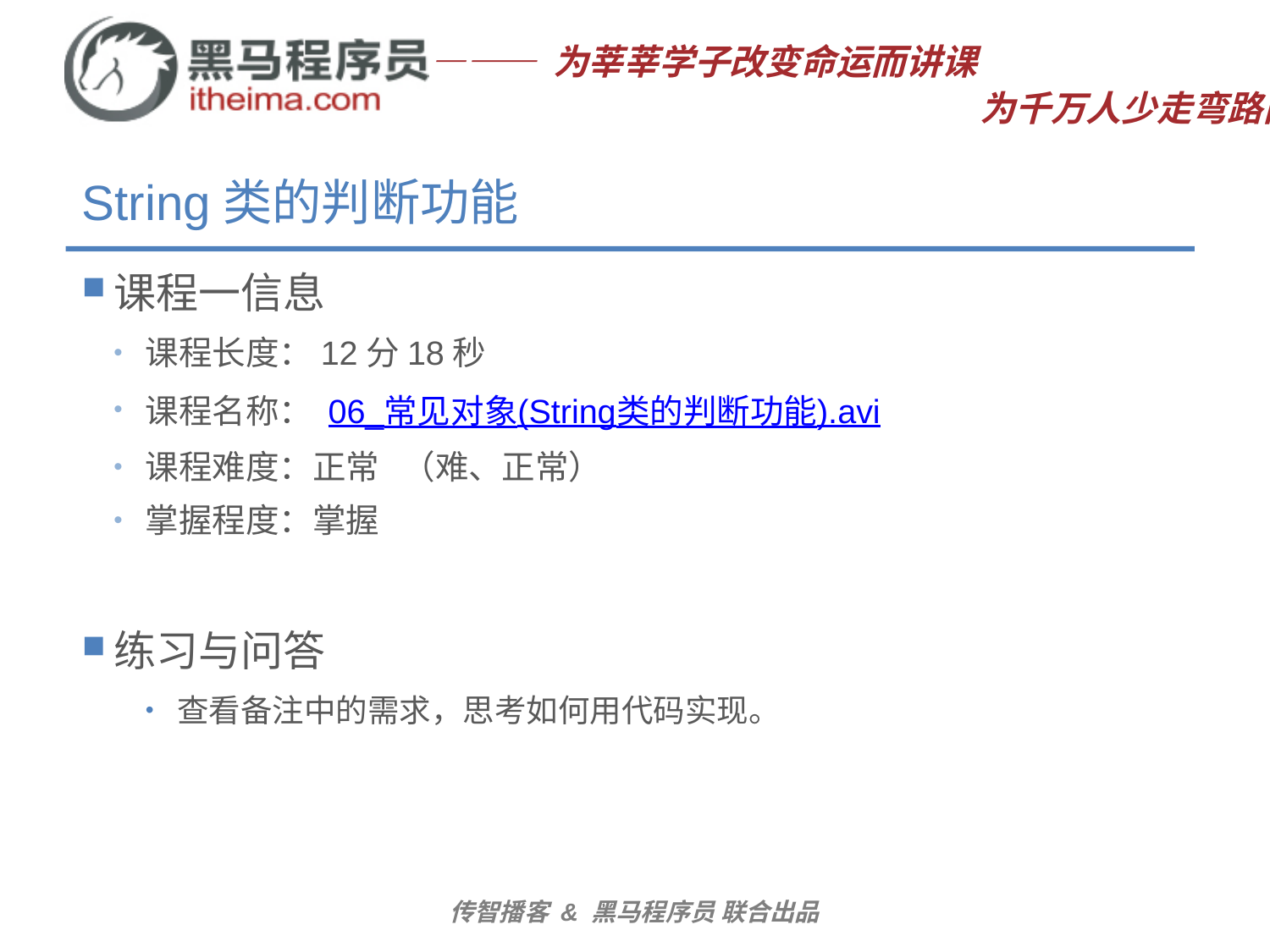

# String类的判断功能
课程一信息
课程长度：12分18秒
课程名称： 06_常见对象(String类的判断功能).avi
课程难度：正常   （难、正常）
掌握程度：掌握

练习与问答
查看备注中的需求，思考如何用代码实现。